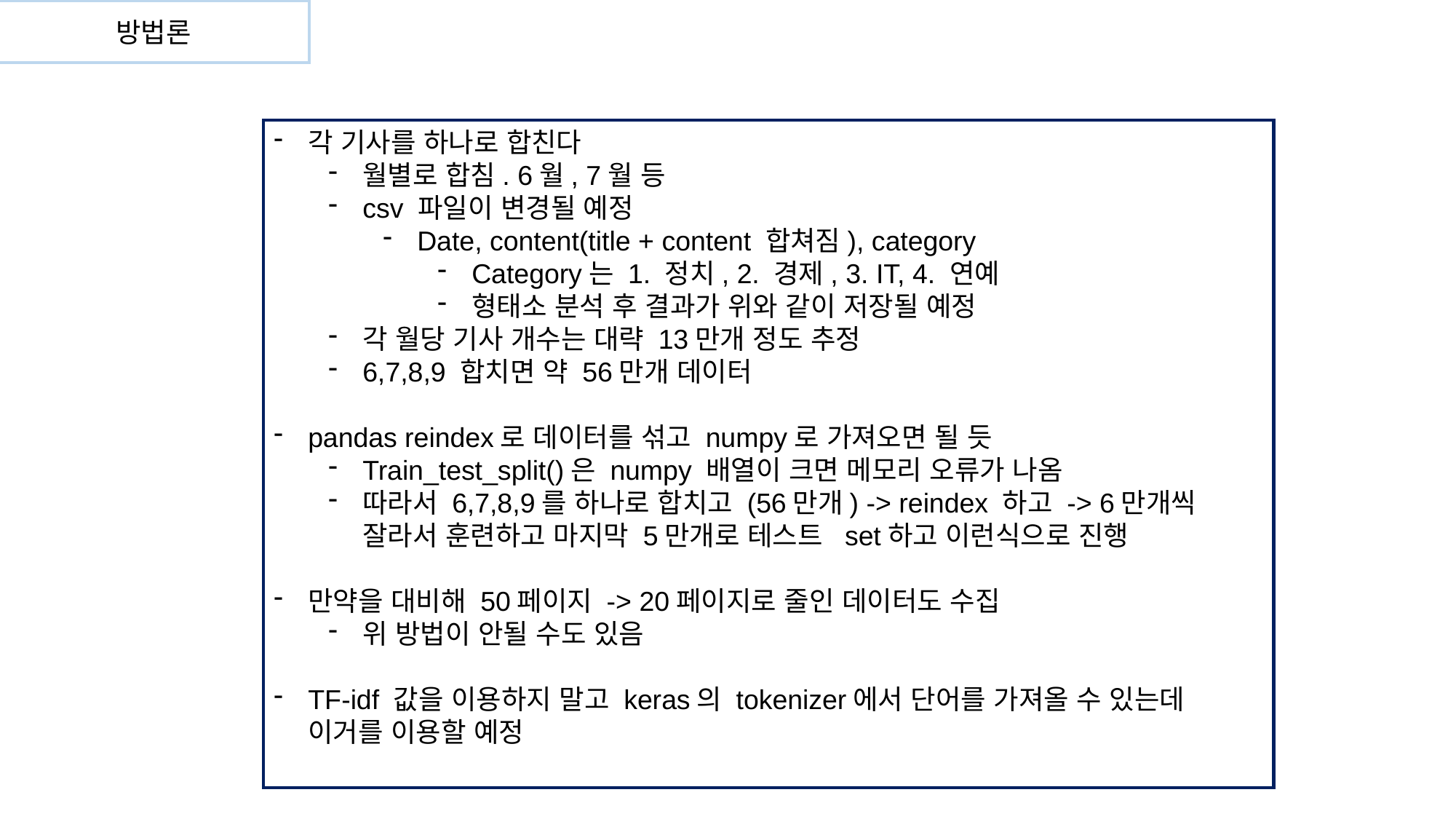

방법론
각 기사를 하나로 합친다
월별로 합침. 6월, 7월 등
csv 파일이 변경될 예정
Date, content(title + content 합쳐짐), category
Category는 1. 정치, 2. 경제, 3. IT, 4. 연예
형태소 분석 후 결과가 위와 같이 저장될 예정
각 월당 기사 개수는 대략 13만개 정도 추정
6,7,8,9 합치면 약 56만개 데이터

pandas reindex로 데이터를 섞고 numpy로 가져오면 될 듯
Train_test_split()은 numpy 배열이 크면 메모리 오류가 나옴
따라서 6,7,8,9를 하나로 합치고 (56만개) -> reindex 하고 -> 6만개씩 잘라서 훈련하고 마지막 5만개로 테스트  set하고 이런식으로 진행

만약을 대비해 50페이지 -> 20페이지로 줄인 데이터도 수집
위 방법이 안될 수도 있음

TF-idf 값을 이용하지 말고 keras의 tokenizer에서 단어를 가져올 수 있는데 이거를 이용할 예정